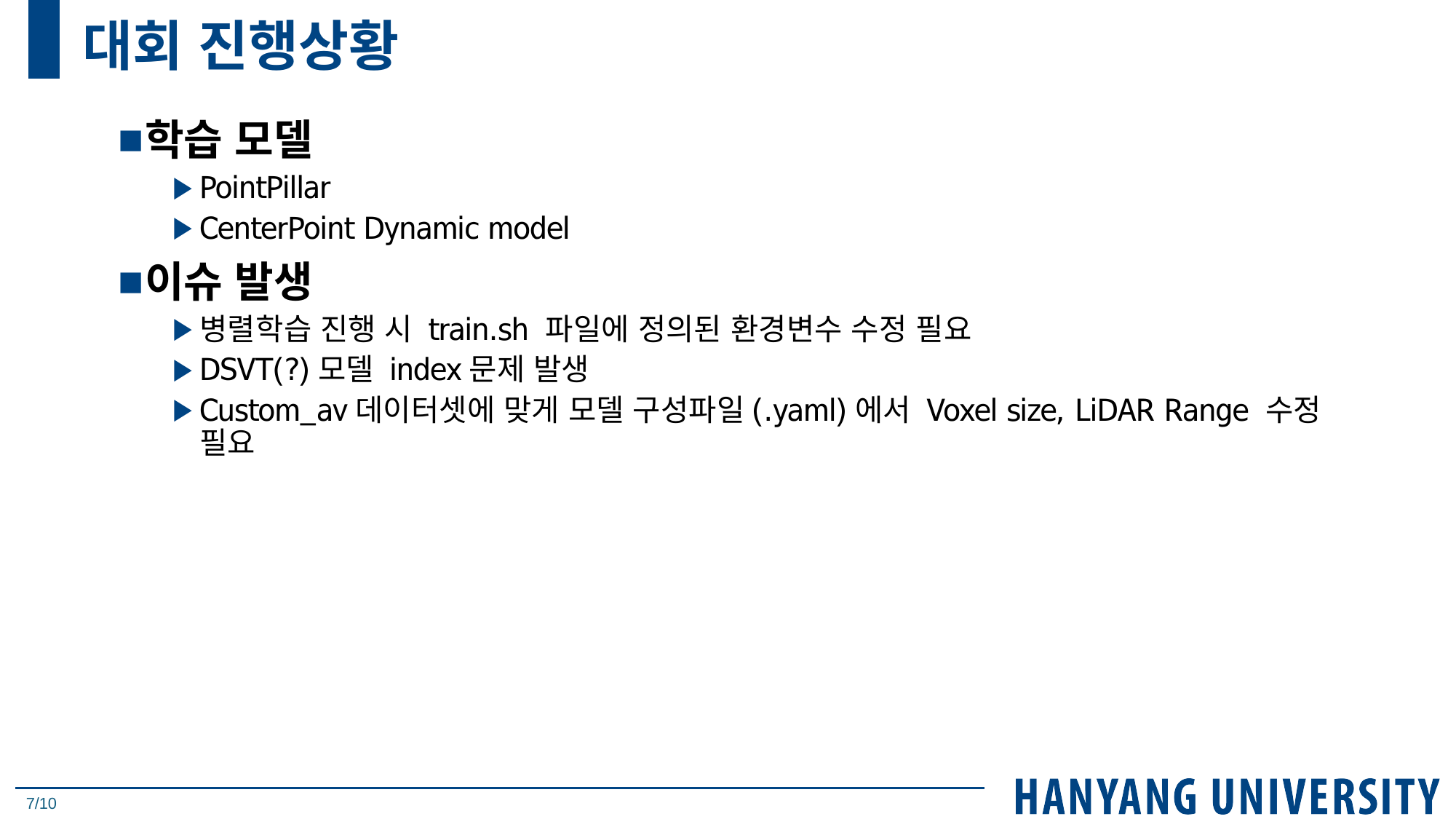

# 대회 진행상황
학습 모델
PointPillar
CenterPoint Dynamic model
이슈 발생
병렬학습 진행 시 train.sh 파일에 정의된 환경변수 수정 필요
DSVT(?)모델 index문제 발생
Custom_av데이터셋에 맞게 모델 구성파일(.yaml)에서 Voxel size, LiDAR Range 수정 필요